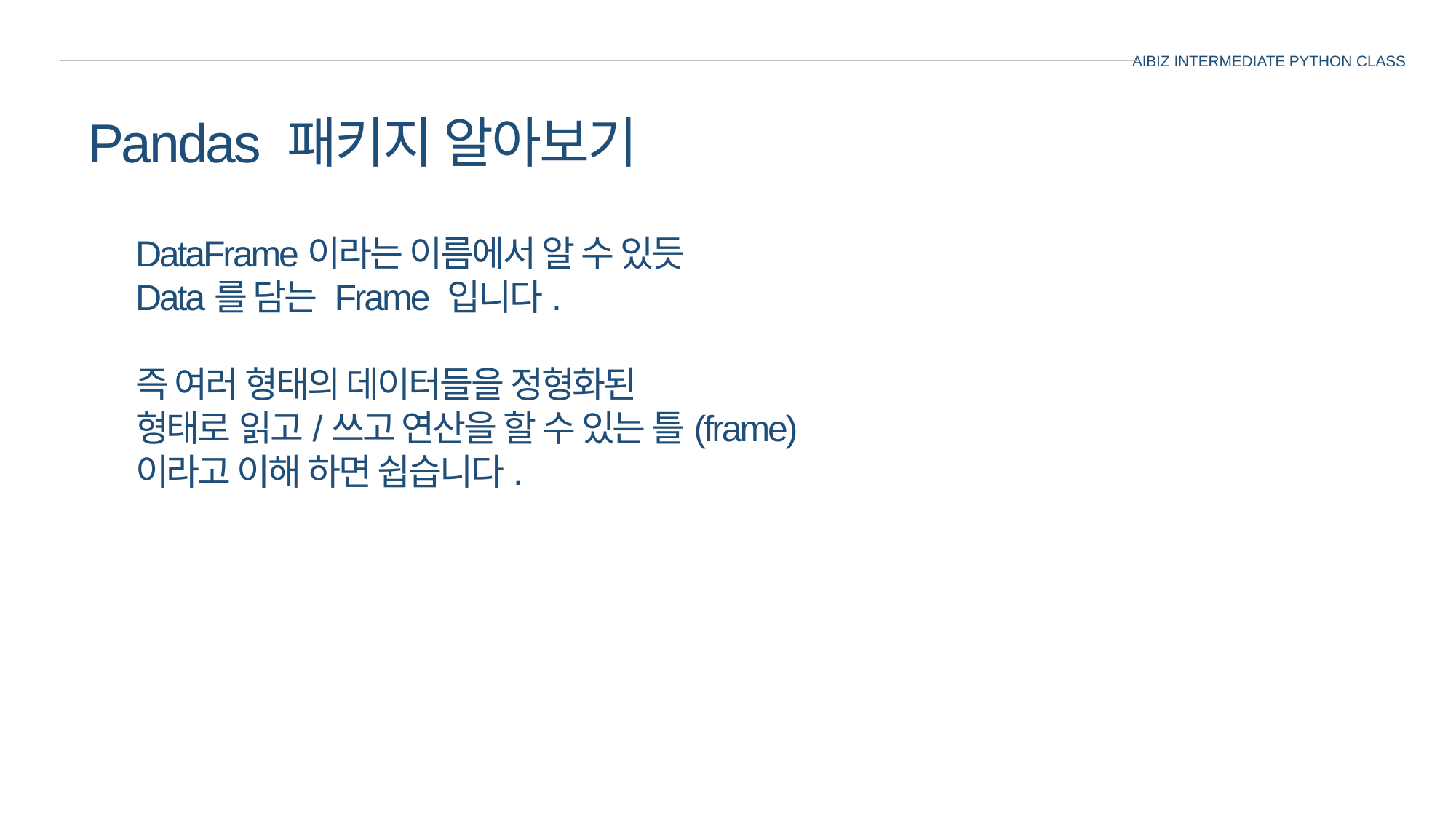

AIBIZ INTERMEDIATE PYTHON CLASS
Pandas 패키지 알아보기
DataFrame이라는 이름에서 알 수 있듯
Data를 담는 Frame 입니다.

즉 여러 형태의 데이터들을 정형화된
형태로 읽고/쓰고 연산을 할 수 있는 틀(frame)
이라고 이해 하면 쉽습니다.